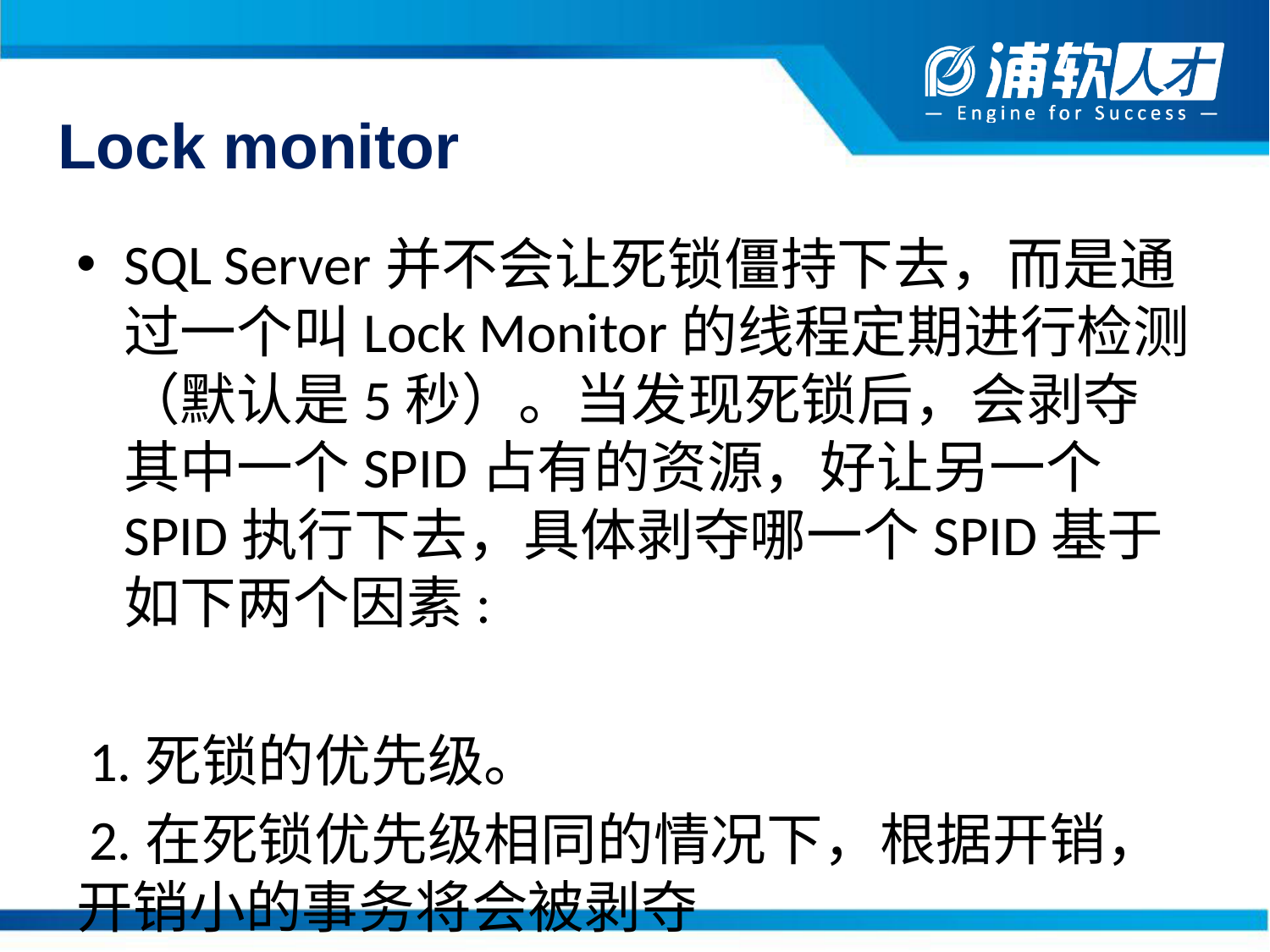

# Lock monitor
SQL Server并不会让死锁僵持下去，而是通过一个叫Lock Monitor的线程定期进行检测（默认是5秒）。当发现死锁后，会剥夺其中一个SPID占有的资源，好让另一个SPID执行下去，具体剥夺哪一个SPID基于如下两个因素:

 1.死锁的优先级。
 2.在死锁优先级相同的情况下，根据开销，开销小的事务将会被剥夺